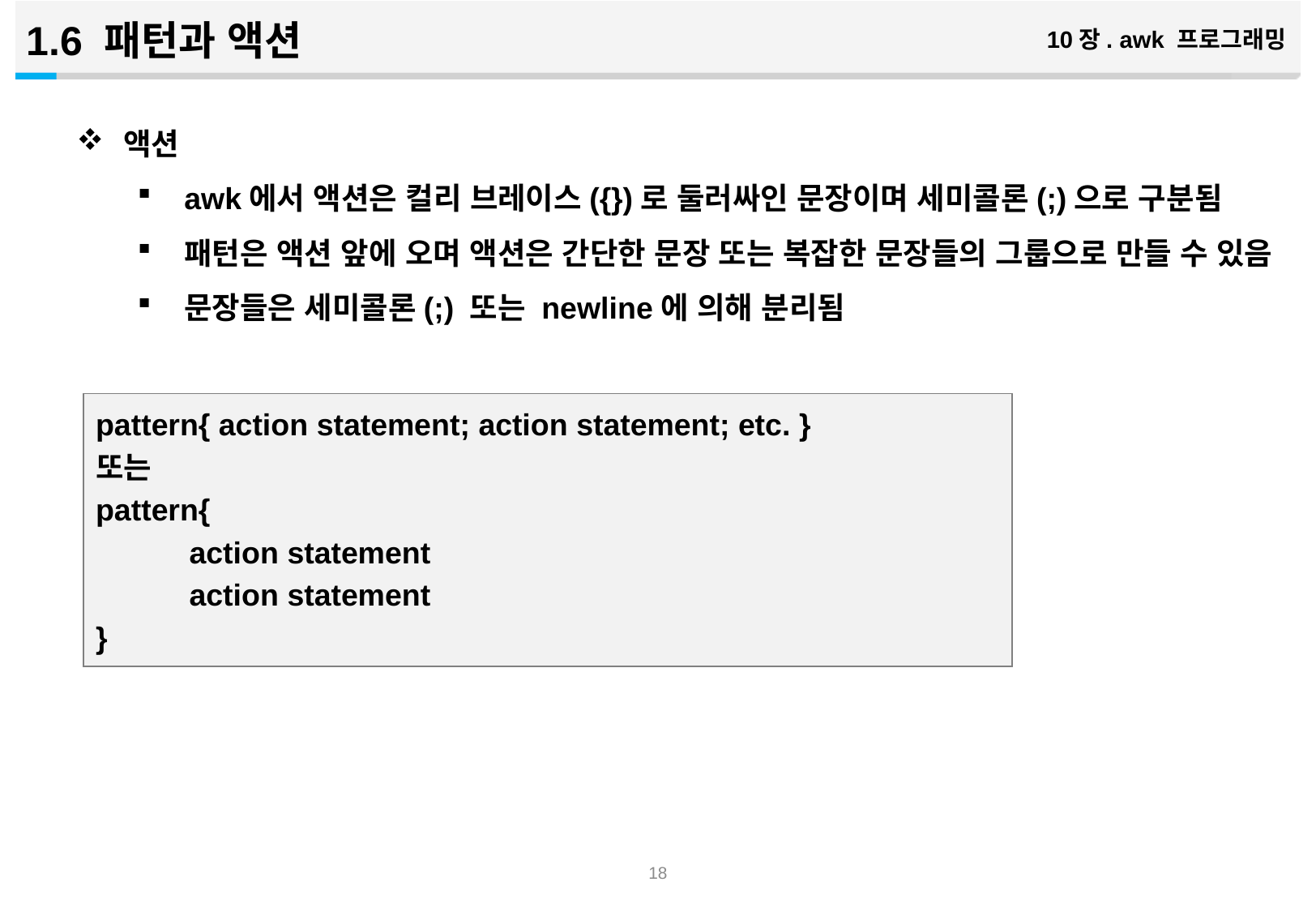

1.6 패턴과 액션
10장. awk 프로그래밍
액션
awk에서 액션은 컬리 브레이스({})로 둘러싸인 문장이며 세미콜론(;)으로 구분됨
패턴은 액션 앞에 오며 액션은 간단한 문장 또는 복잡한 문장들의 그룹으로 만들 수 있음
문장들은 세미콜론(;) 또는 newline에 의해 분리됨
pattern{ action statement; action statement; etc. }
또는
pattern{
           action statement
           action statement
}
18